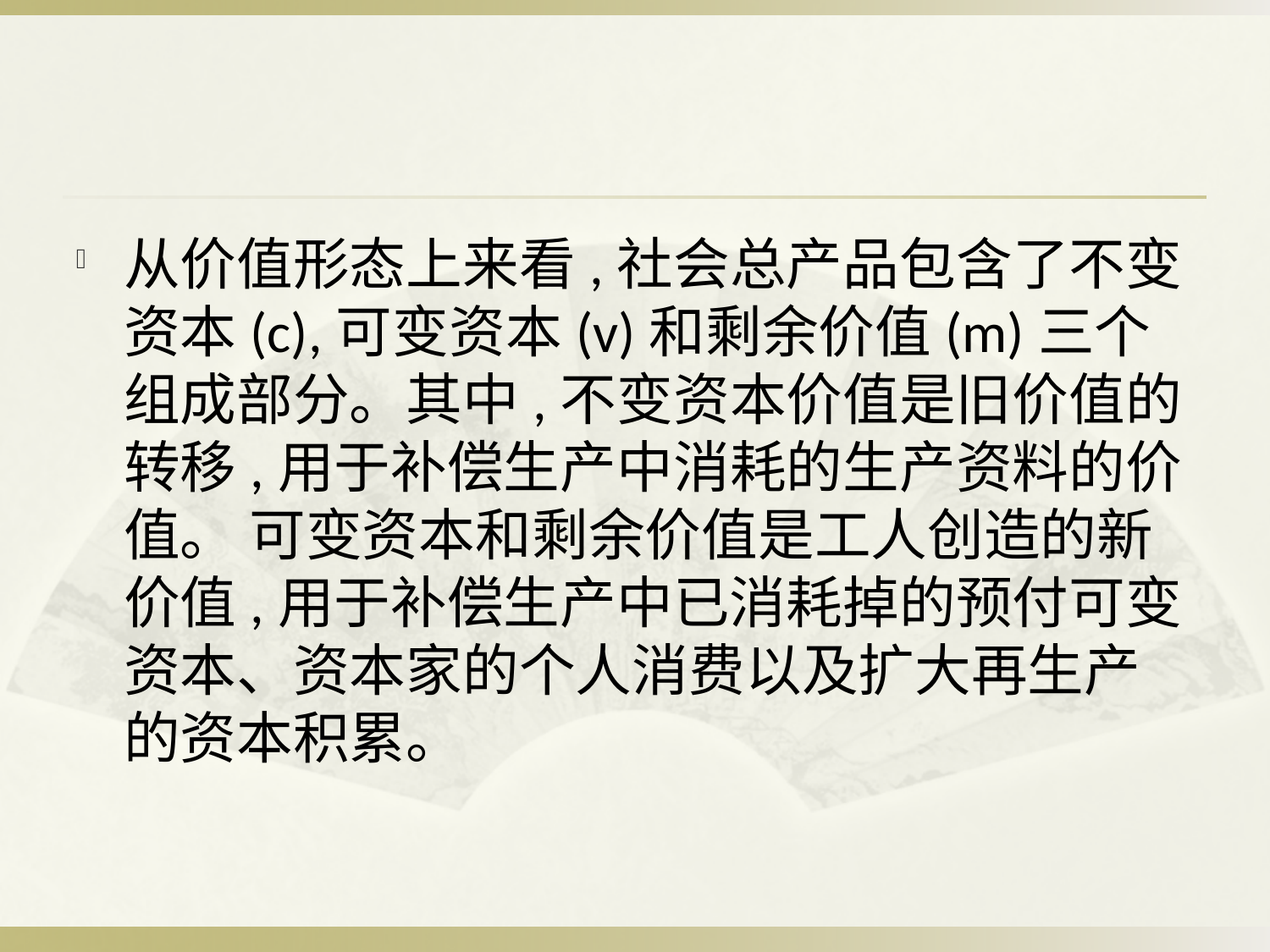

#
从价值形态上来看,社会总产品包含了不变资本(c),可变资本(v)和剩余价值(m)三个组成部分。其中,不变资本价值是旧价值的转移,用于补偿生产中消耗的生产资料的价值。 可变资本和剩余价值是工人创造的新价值,用于补偿生产中已消耗掉的预付可变资本、资本家的个人消费以及扩大再生产的资本积累。